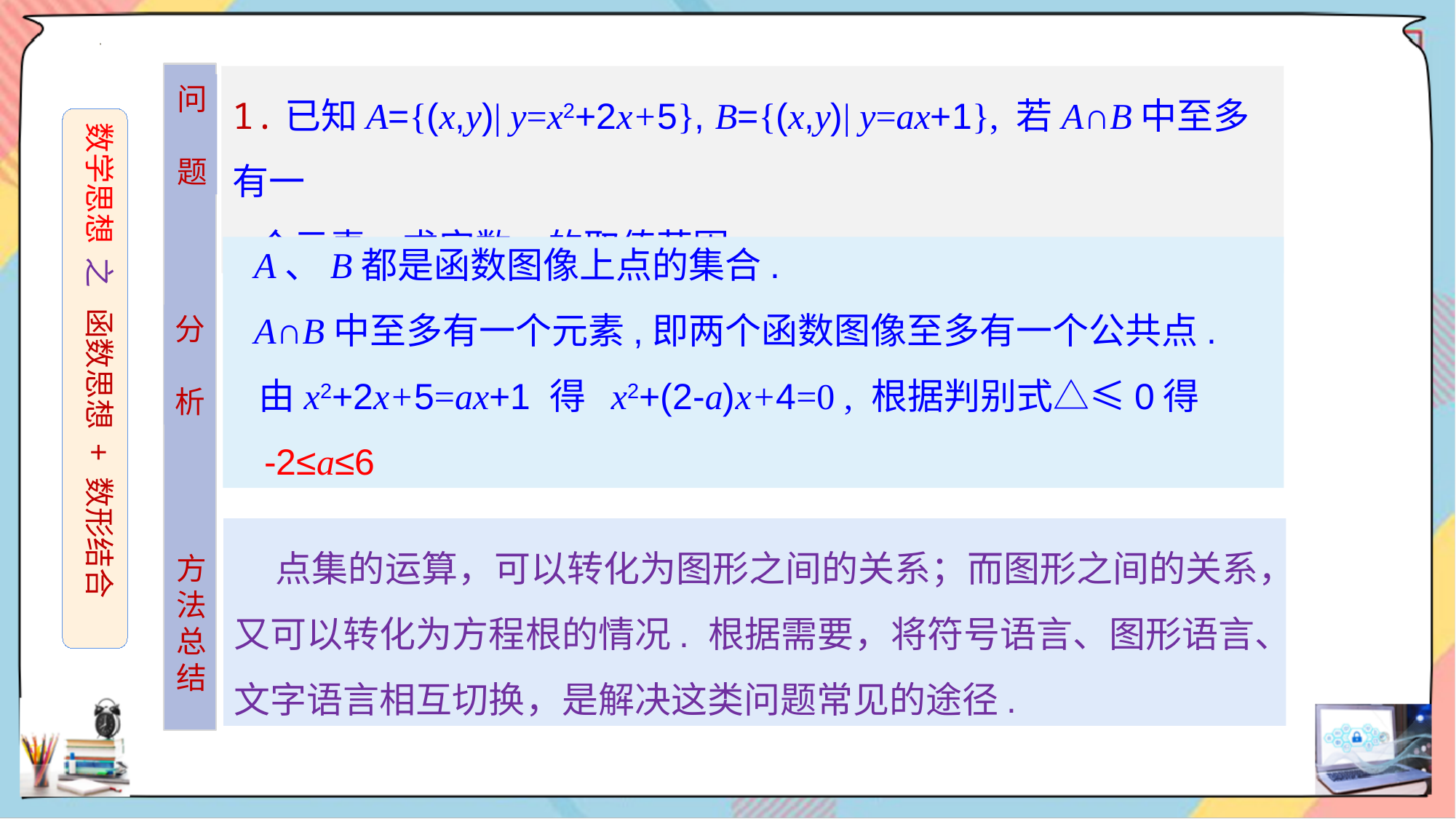

1.已知A={(x,y)| y=x2+2x+5}, B={(x,y)| y=ax+1}, 若A∩B中至多有一
  个元素，求实数a的取值范围.
问

题
数学思想  之   函数思想 + 数形结合
  A、B都是函数图像上点的集合.
  A∩B中至多有一个元素,即两个函数图像至多有一个公共点.
  由x2+2x+5=ax+1 得  x2+(2-a)x+4=0 , 根据判别式△≤0得
   -2≤a≤6
分

析
    点集的运算，可以转化为图形之间的关系；而图形之间的关系，又可以转化为方程根的情况. 根据需要，将符号语言、图形语言、文字语言相互切换，是解决这类问题常见的途径.
方法总结